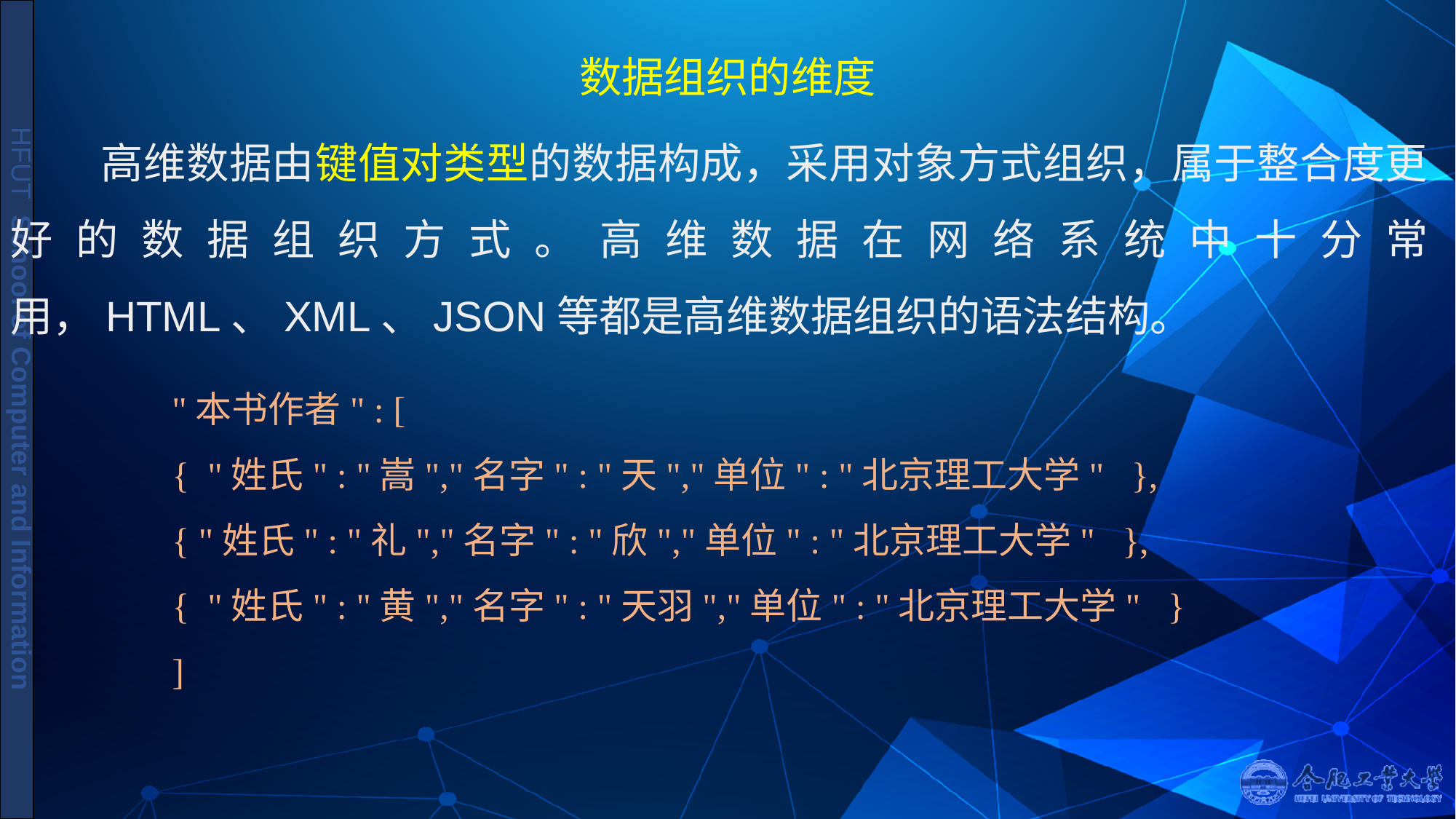

# 数据组织的维度
        高维数据由键值对类型的数据构成，采用对象方式组织，属于整合度更好的数据组织方式。高维数据在网络系统中十分常用，HTML、XML、JSON等都是高维数据组织的语法结构。
"本书作者" : [
{  "姓氏" : "嵩","名字" : "天","单位" : "北京理工大学"   },
{ "姓氏" : "礼","名字" : "欣","单位" : "北京理工大学"   },
{  "姓氏" : "黄","名字" : "天羽","单位" : "北京理工大学"   }
]